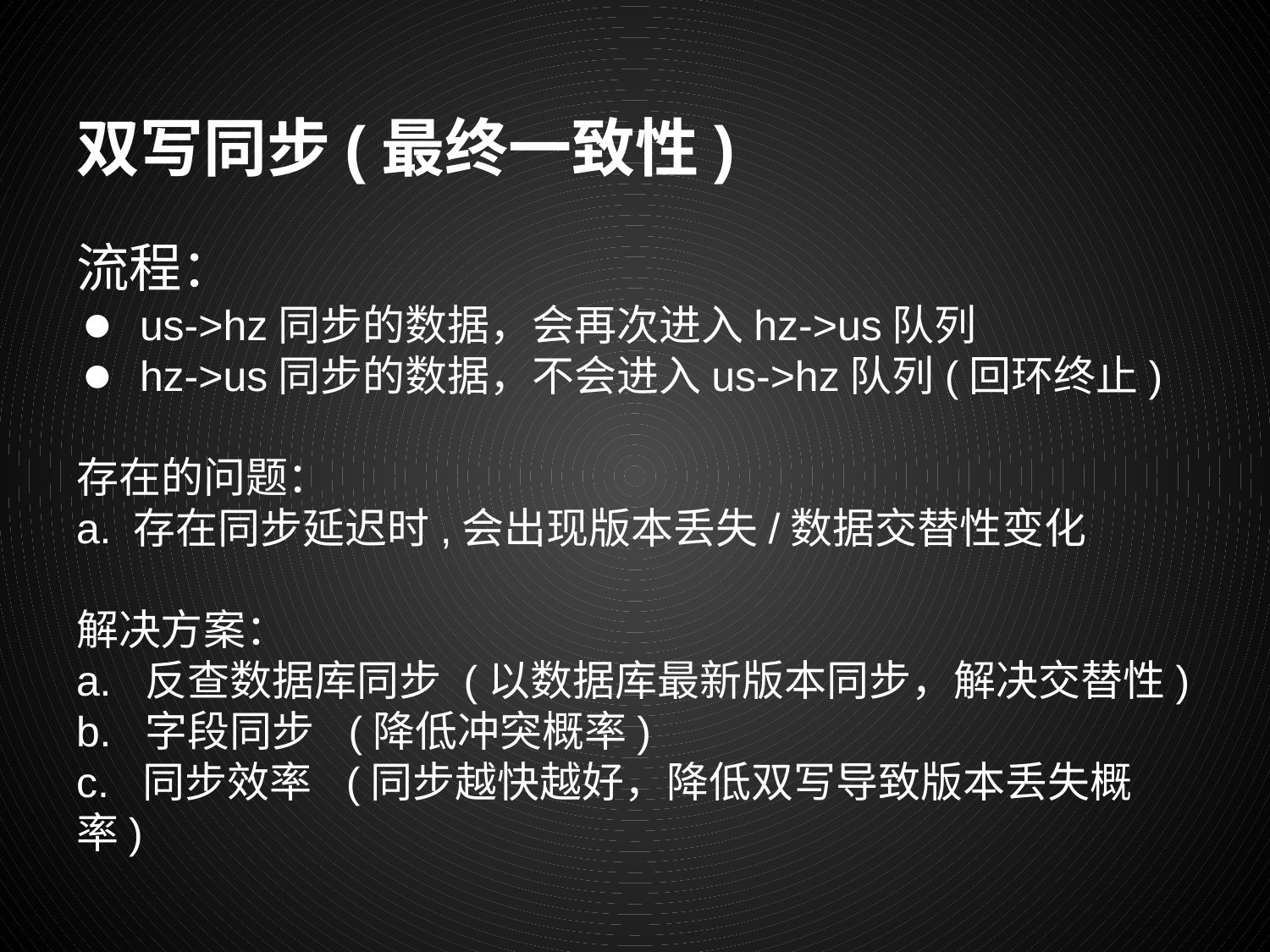

# 双写同步(最终一致性)
流程：
us->hz同步的数据，会再次进入hz->us队列
hz->us同步的数据，不会进入us->hz队列(回环终止)

存在的问题：
a. 存在同步延迟时,会出现版本丢失/数据交替性变化

解决方案：
a.  反查数据库同步 (以数据库最新版本同步，解决交替性)
b.  字段同步  (降低冲突概率)
c.  同步效率  (同步越快越好，降低双写导致版本丢失概率)